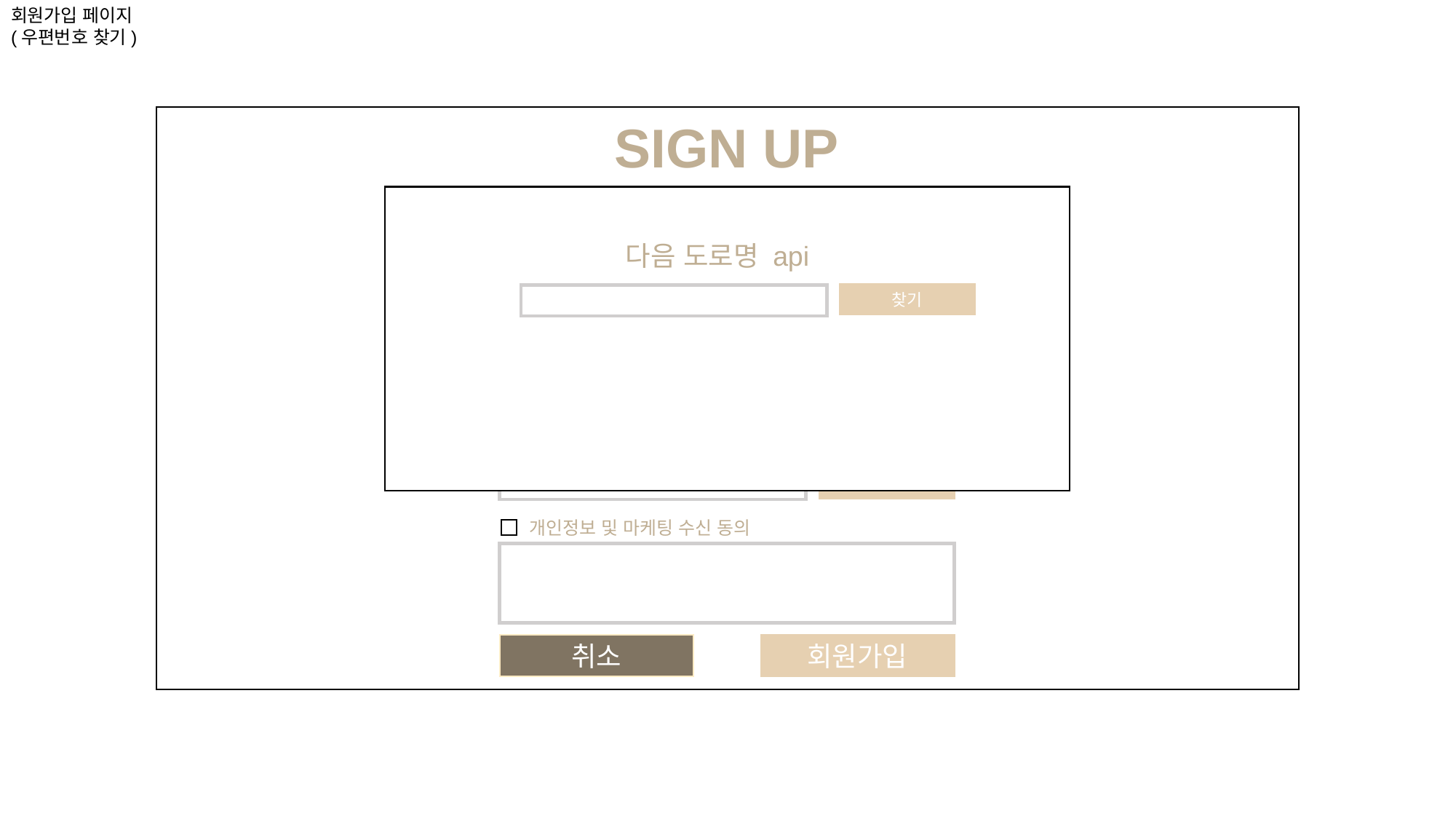

회원가입 페이지
(우편번호 찾기)

SIGN UP

다음 도로명 api
찾기

ID
중복확인
Name
Password
Password Check
우편번호 찾기
Address
Detail Address
인증하기
Phone
개인정보 및 마케팅 수신 동의

회원가입
취소